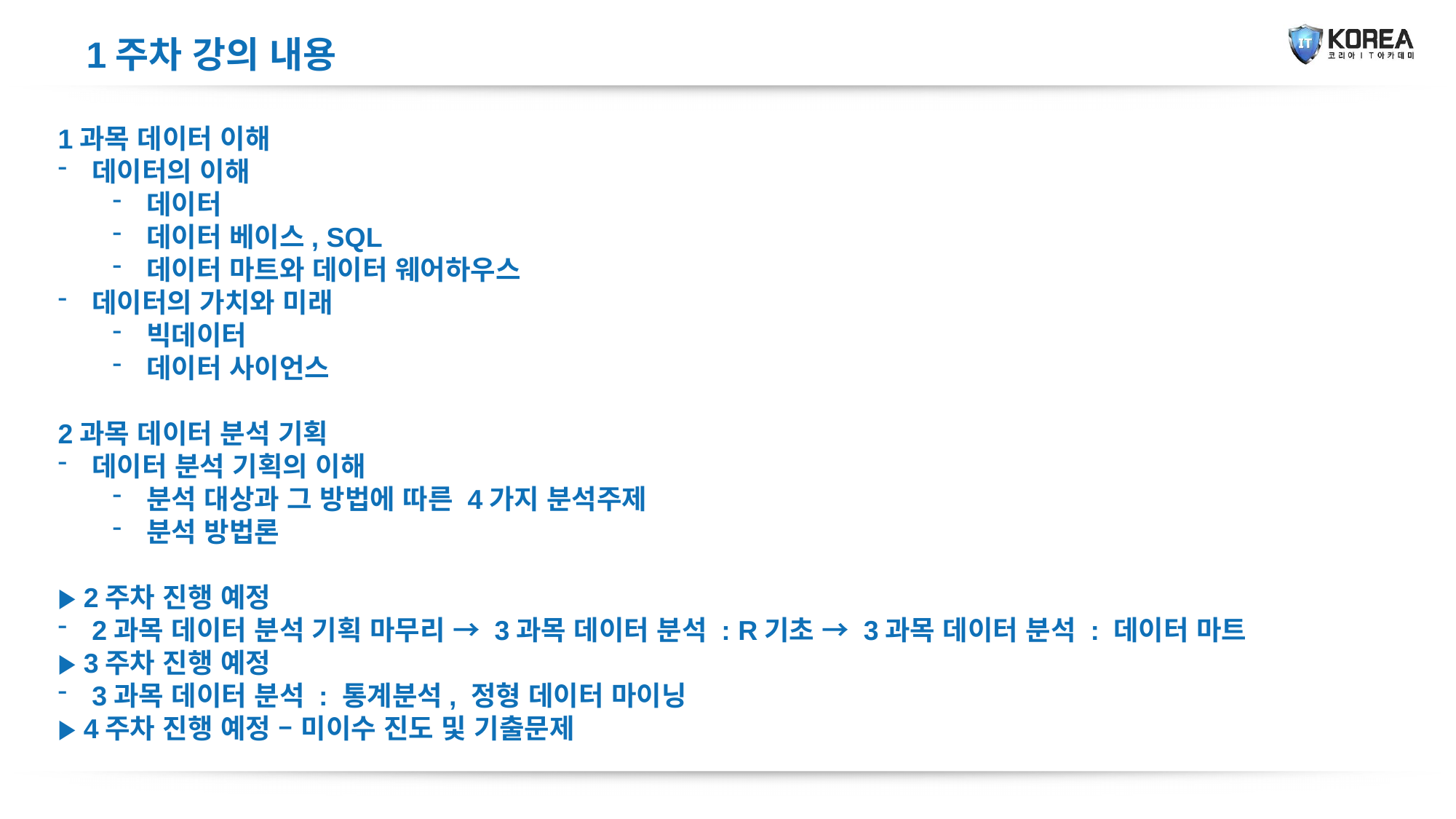

1주차 강의 내용
1과목 데이터 이해
데이터의 이해
데이터
데이터 베이스, SQL
데이터 마트와 데이터 웨어하우스
데이터의 가치와 미래
빅데이터
데이터 사이언스

2과목 데이터 분석 기획
데이터 분석 기획의 이해
분석 대상과 그 방법에 따른 4가지 분석주제
분석 방법론

▶ 2주차 진행 예정
2과목 데이터 분석 기획 마무리 → 3과목 데이터 분석 : R기초 → 3과목 데이터 분석 : 데이터 마트
▶ 3주차 진행 예정
3과목 데이터 분석 : 통계분석, 정형 데이터 마이닝
▶ 4주차 진행 예정 – 미이수 진도 및 기출문제